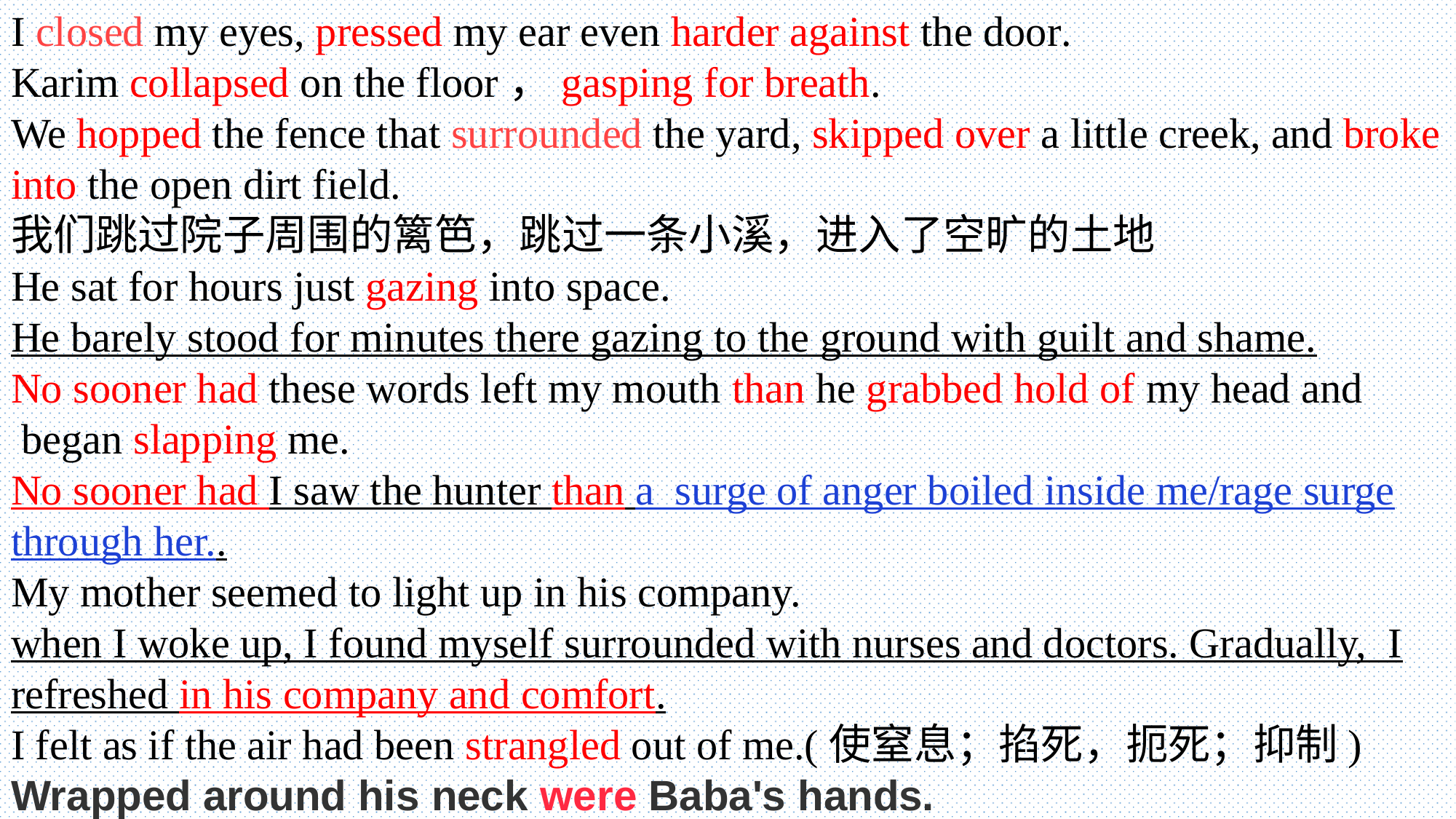

I closed my eyes, pressed my ear even harder against the door.
Karim collapsed on the floor，gasping for breath.
We hopped the fence that surrounded the yard, skipped over a little creek, and broke into the open dirt field.
我们跳过院子周围的篱笆，跳过一条小溪，进入了空旷的土地
He sat for hours just gazing into space.
He barely stood for minutes there gazing to the ground with guilt and shame.
No sooner had these words left my mouth than he grabbed hold of my head and
 began slapping me.
No sooner had I saw the hunter than a  surge of anger boiled inside me/rage surge through her..
My mother seemed to light up in his company.
when I woke up, I found myself surrounded with nurses and doctors. Gradually,  I refreshed in his company and comfort.
I felt as if the air had been strangled out of me.(使窒息；掐死，扼死；抑制)
Wrapped around his neck were Baba's hands.